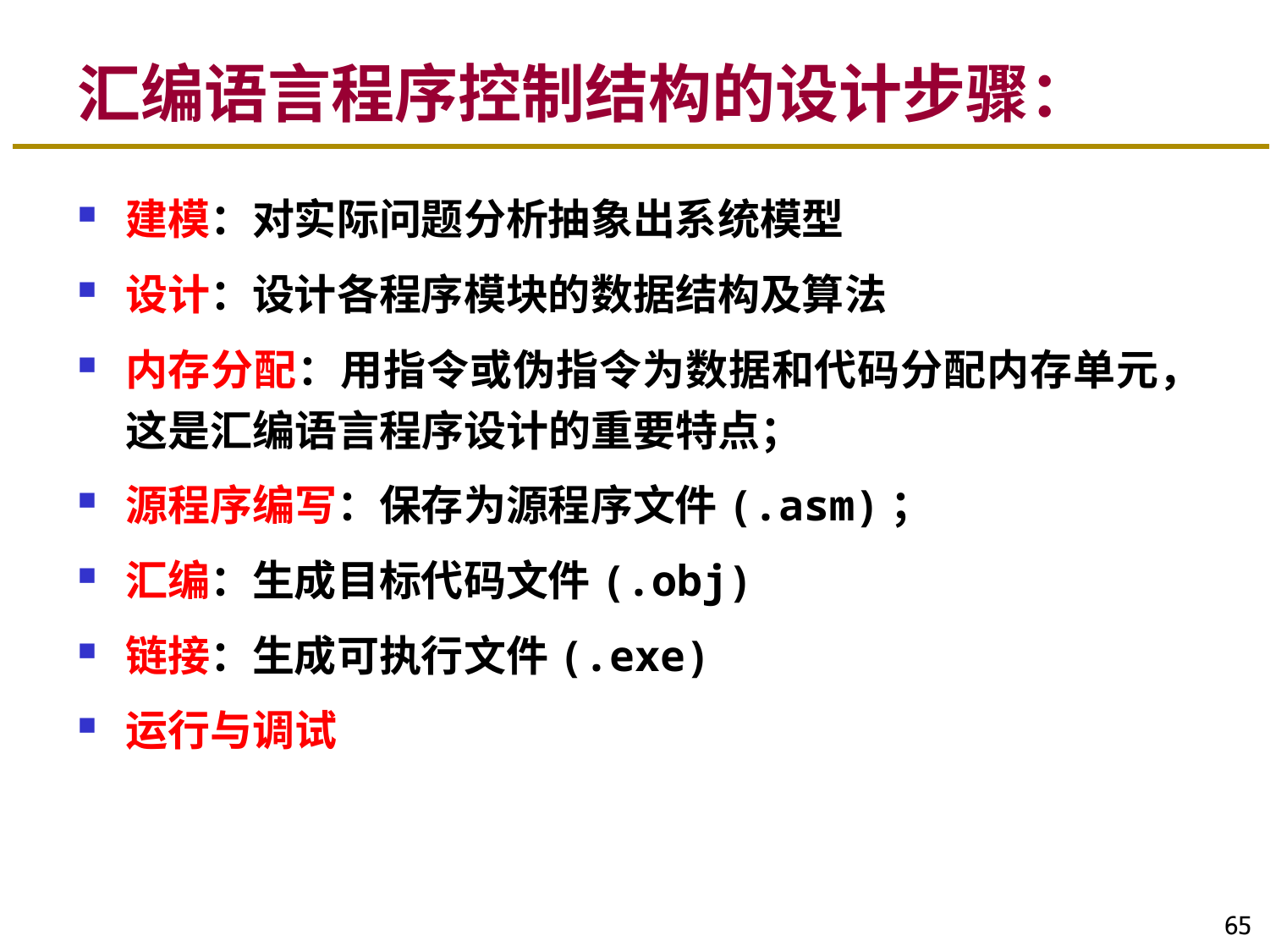

# 汇编语言程序控制结构的设计步骤：
建模：对实际问题分析抽象出系统模型
设计：设计各程序模块的数据结构及算法
内存分配：用指令或伪指令为数据和代码分配内存单元，这是汇编语言程序设计的重要特点；
源程序编写：保存为源程序文件(.asm)；
汇编：生成目标代码文件(.obj)
链接：生成可执行文件(.exe)
运行与调试
65